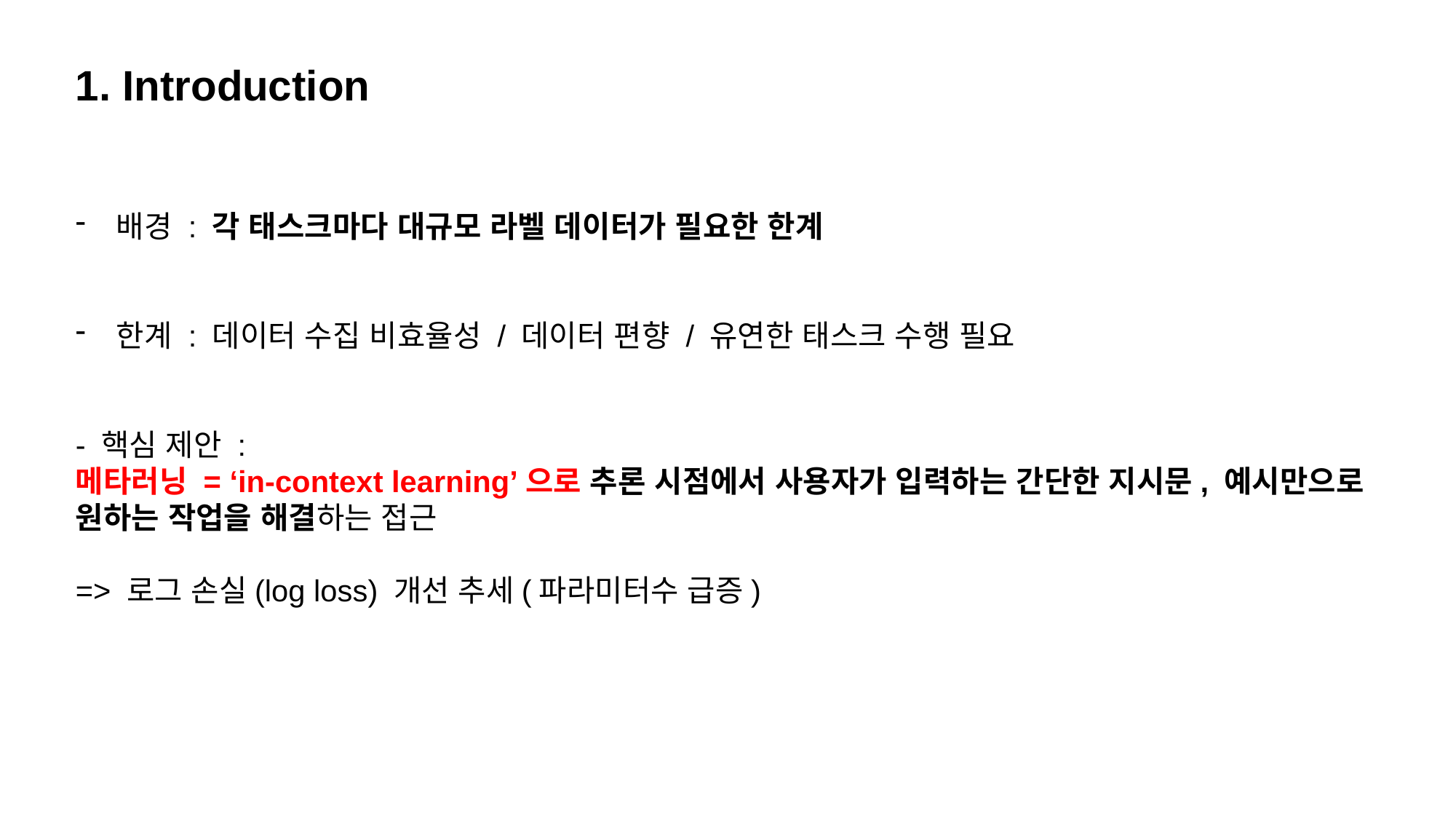

1. Introduction
배경 : 각 태스크마다 대규모 라벨 데이터가 필요한 한계

한계 : 데이터 수집 비효율성 / 데이터 편향 / 유연한 태스크 수행 필요

- 핵심 제안 :
메타러닝 = ‘in-context learning’으로 추론 시점에서 사용자가 입력하는 간단한 지시문, 예시만으로 원하는 작업을 해결하는 접근

=> 로그 손실(log loss) 개선 추세(파라미터수 급증)